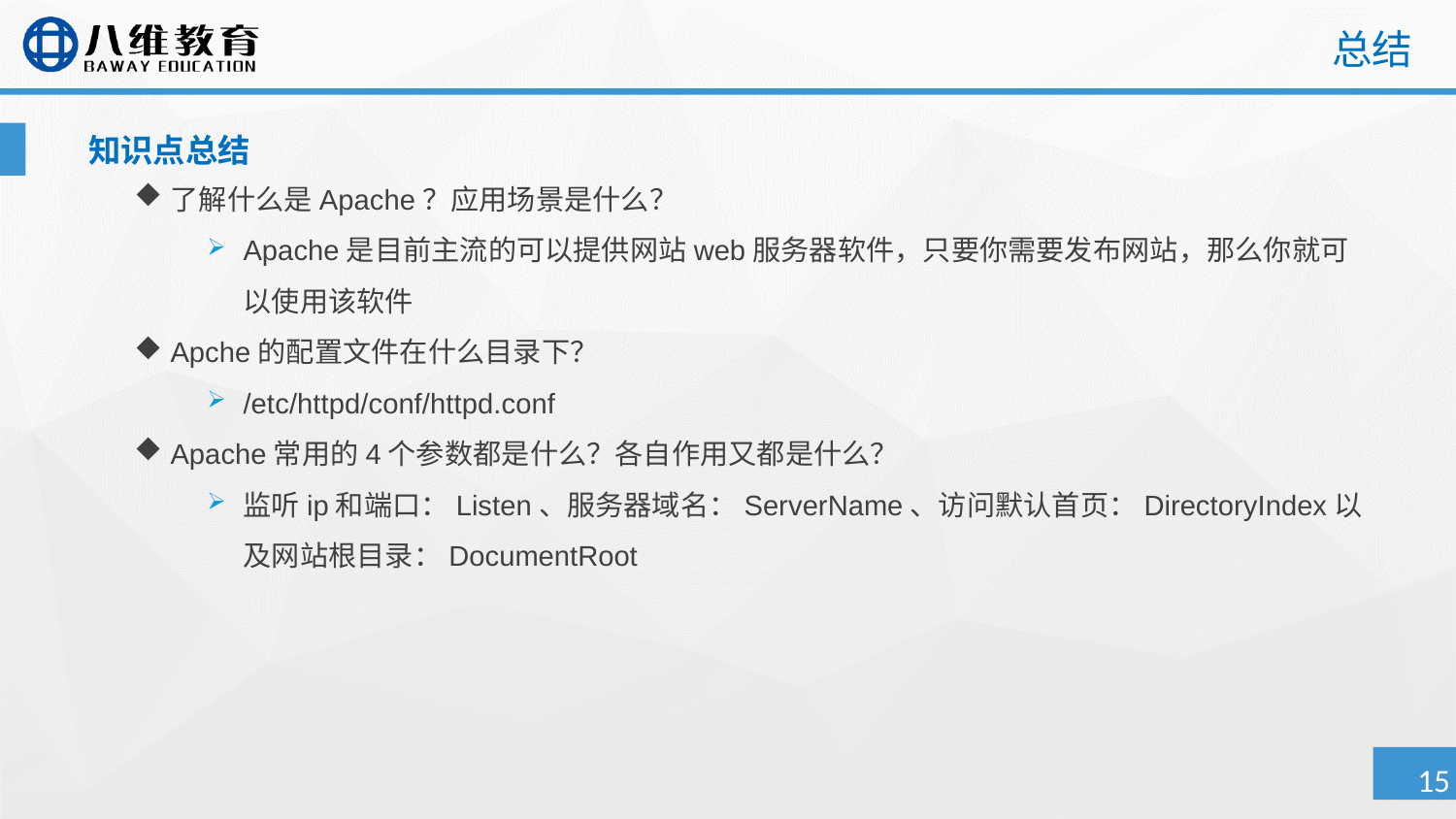

# 总结
知识点总结
了解什么是Apache？应用场景是什么？
Apache是目前主流的可以提供网站web服务器软件，只要你需要发布网站，那么你就可以使用该软件
Apche的配置文件在什么目录下？
/etc/httpd/conf/httpd.conf
Apache常用的4个参数都是什么？各自作用又都是什么？
监听ip和端口：Listen、服务器域名：ServerName、访问默认首页：DirectoryIndex以及网站根目录：DocumentRoot